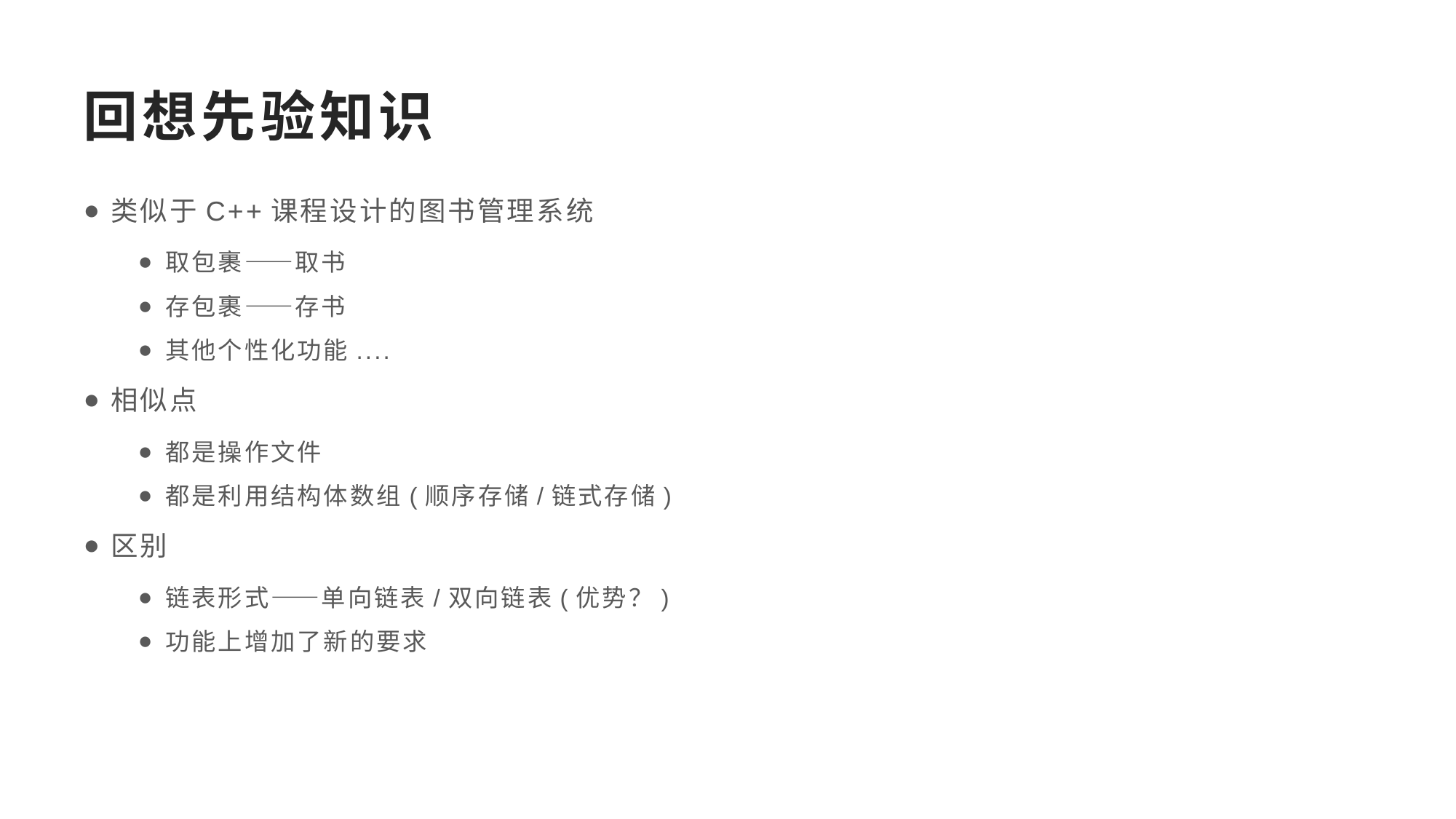

# 回想先验知识
类似于C++课程设计的图书管理系统
取包裹——取书
存包裹——存书
其他个性化功能....
相似点
都是操作文件
都是利用结构体数组(顺序存储/链式存储)
区别
链表形式——单向链表/双向链表(优势？)
功能上增加了新的要求